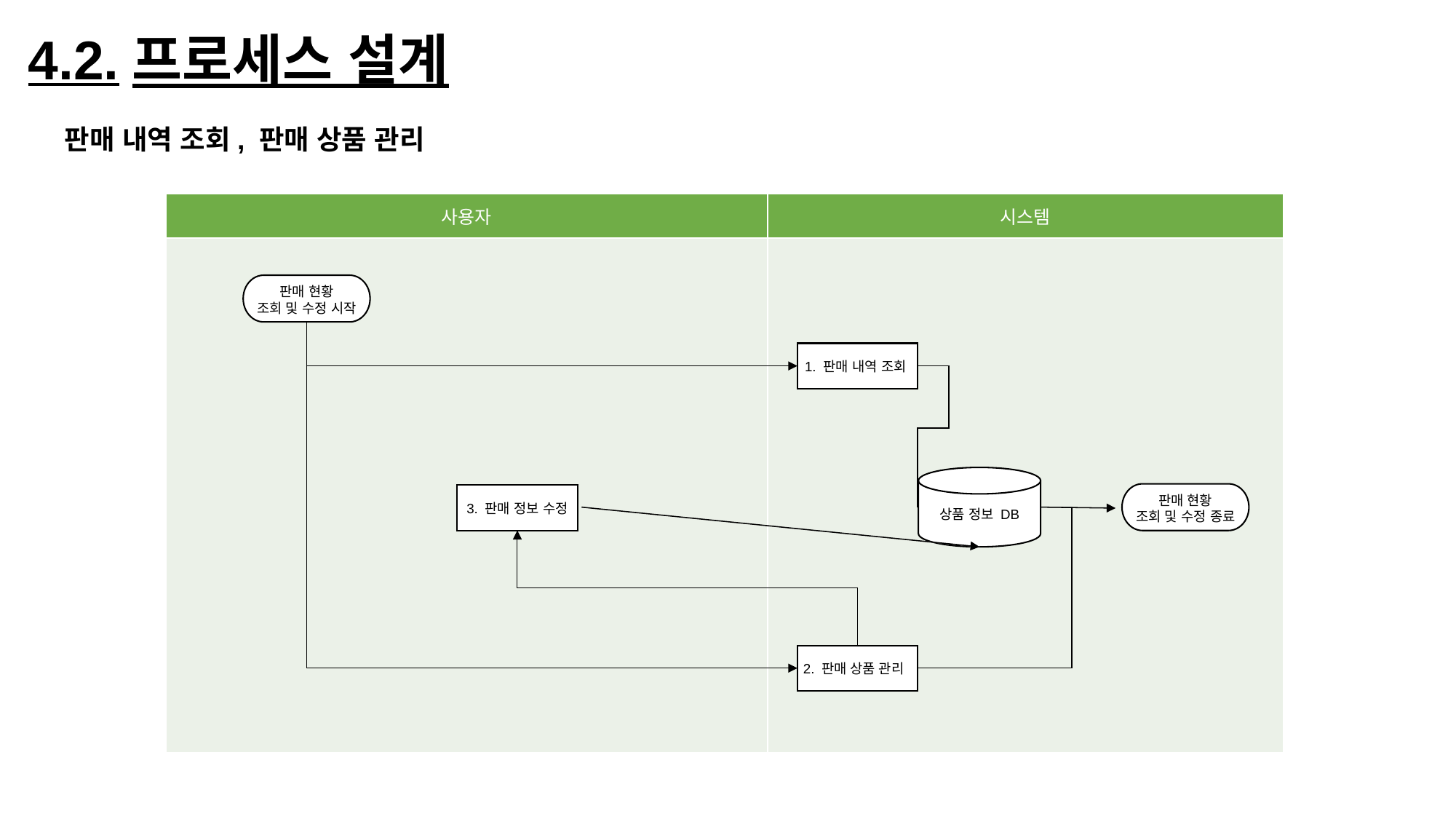

4.2.프로세스 설계
판매 내역 조회, 판매 상품 관리
| 사용자 | 시스템 |
| --- | --- |
|  |  |

판매 현황
조회 및 수정 시작
1. 판매 내역 조회
상품 정보 DB

판매 현황
조회 및 수정 종료
3. 판매 정보 수정
2. 판매 상품 관리